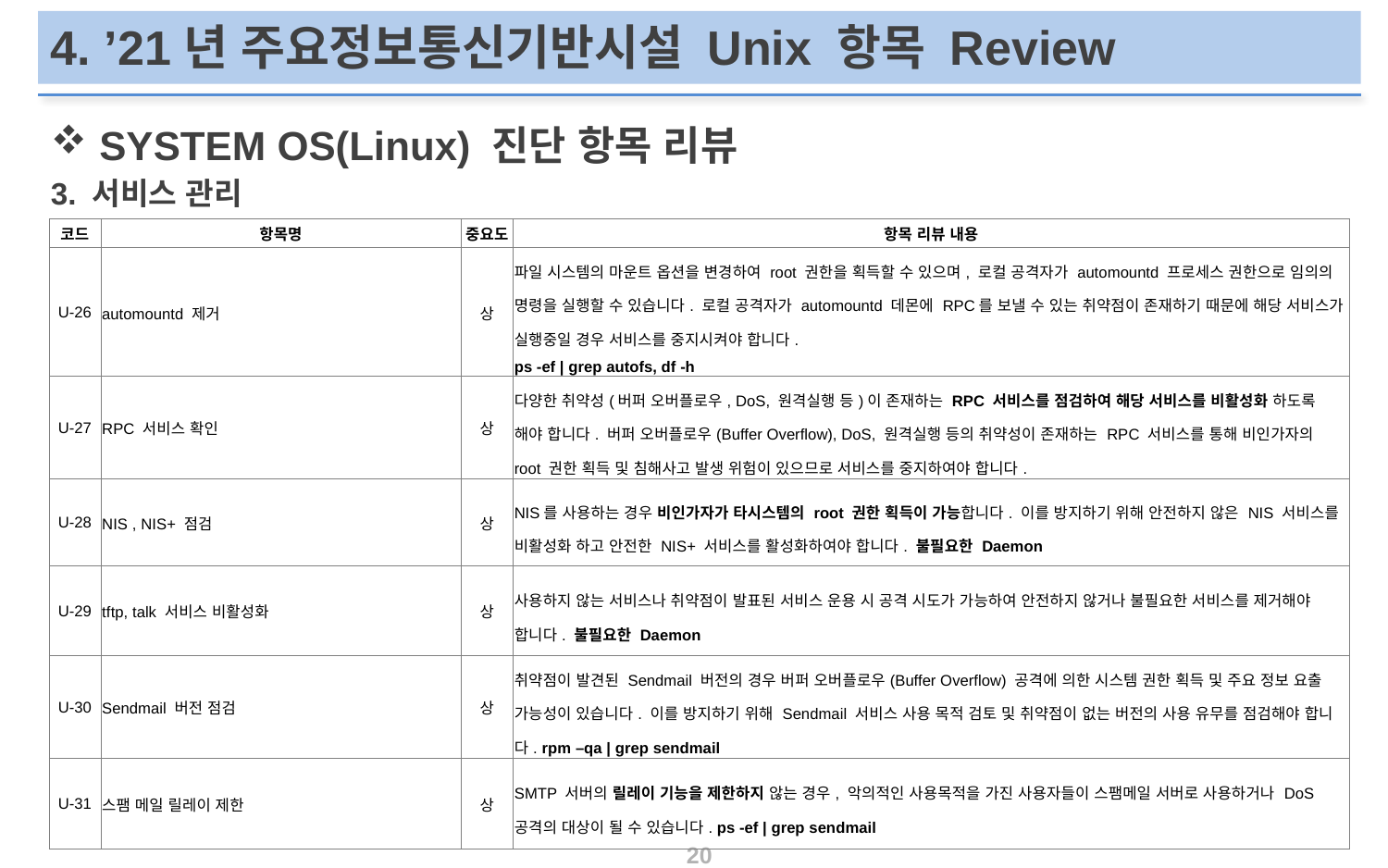

# 4. ’21년 주요정보통신기반시설 Unix 항목 Review
SYSTEM OS(Linux) 진단 항목 리뷰
3. 서비스 관리
| 코드 | 항목명 | 중요도 | 항목 리뷰 내용 |
| --- | --- | --- | --- |
| U-26 | automountd 제거 | 상 | 파일 시스템의 마운트 옵션을 변경하여 root 권한을 획득할 수 있으며, 로컬 공격자가 automountd 프로세스 권한으로 임의의 명령을 실행할 수 있습니다. 로컬 공격자가 automountd 데몬에 RPC를 보낼 수 있는 취약점이 존재하기 때문에 해당 서비스가 실행중일 경우 서비스를 중지시켜야 합니다. ps -ef | grep autofs, df -h |
| U-27 | RPC 서비스 확인 | 상 | 다양한 취약성(버퍼 오버플로우, DoS, 원격실행 등)이 존재하는 RPC 서비스를 점검하여 해당 서비스를 비활성화 하도록 해야 합니다. 버퍼 오버플로우(Buffer Overflow), DoS, 원격실행 등의 취약성이 존재하는 RPC 서비스를 통해 비인가자의 root 권한 획득 및 침해사고 발생 위험이 있으므로 서비스를 중지하여야 합니다. |
| U-28 | NIS , NIS+ 점검 | 상 | NIS를 사용하는 경우 비인가자가 타시스템의 root 권한 획득이 가능합니다. 이를 방지하기 위해 안전하지 않은 NIS 서비스를 비활성화 하고 안전한 NIS+ 서비스를 활성화하여야 합니다. 불필요한 Daemon |
| U-29 | tftp, talk 서비스 비활성화 | 상 | 사용하지 않는 서비스나 취약점이 발표된 서비스 운용 시 공격 시도가 가능하여 안전하지 않거나 불필요한 서비스를 제거해야 합니다. 불필요한 Daemon |
| U-30 | Sendmail 버전 점검 | 상 | 취약점이 발견된 Sendmail 버전의 경우 버퍼 오버플로우(Buffer Overflow) 공격에 의한 시스템 권한 획득 및 주요 정보 요출 가능성이 있습니다. 이를 방지하기 위해 Sendmail 서비스 사용 목적 검토 및 취약점이 없는 버전의 사용 유무를 점검해야 합니다. rpm –qa | grep sendmail |
| U-31 | 스팸 메일 릴레이 제한 | 상 | SMTP 서버의 릴레이 기능을 제한하지 않는 경우, 악의적인 사용목적을 가진 사용자들이 스팸메일 서버로 사용하거나 DoS공격의 대상이 될 수 있습니다. ps -ef | grep sendmail |
20